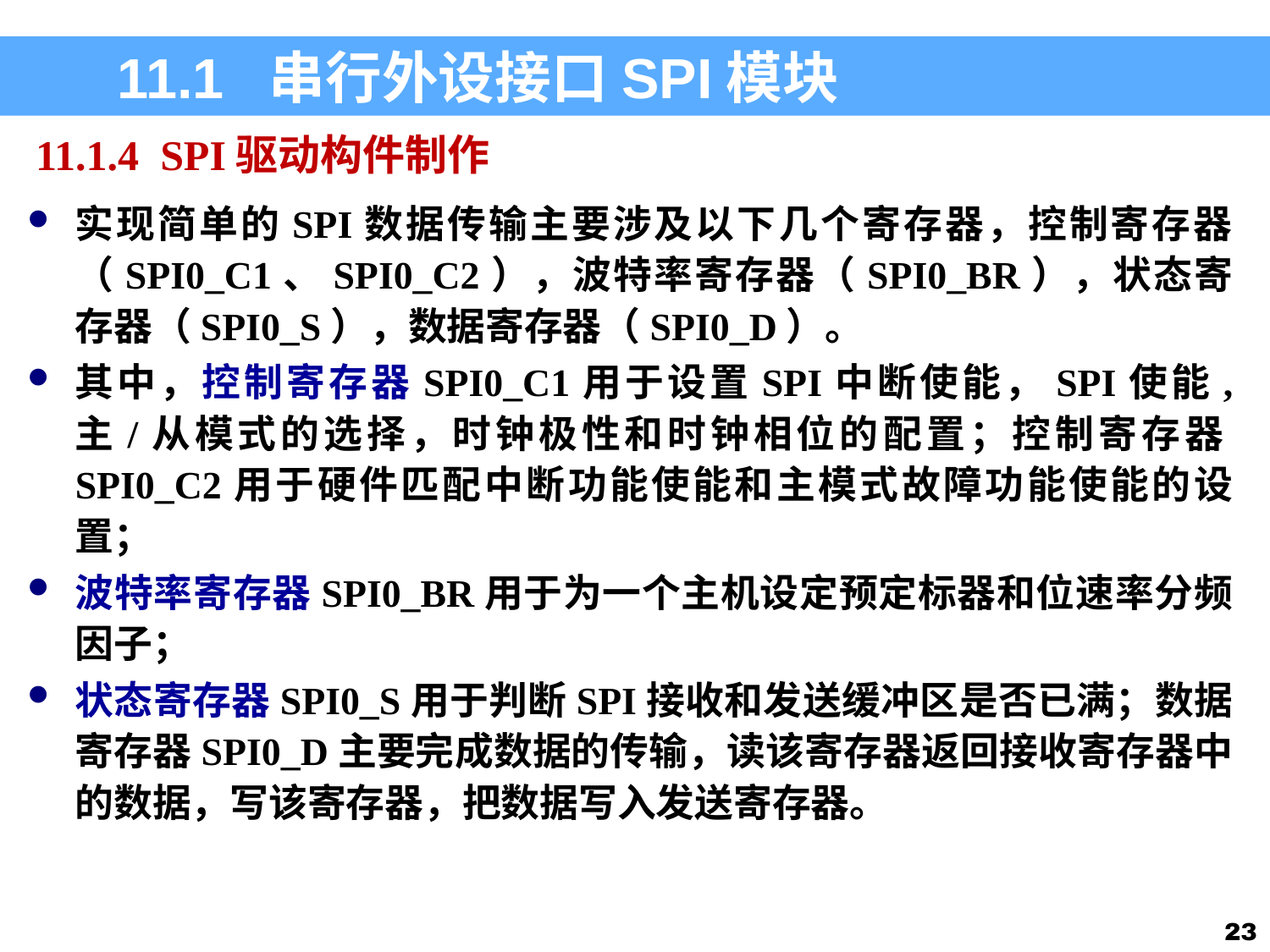

11.1  串行外设接口SPI模块
11.1.4  SPI驱动构件制作
实现简单的SPI数据传输主要涉及以下几个寄存器，控制寄存器（SPI0_C1、SPI0_C2），波特率寄存器（SPI0_BR），状态寄存器（SPI0_S），数据寄存器（SPI0_D）。
其中，控制寄存器SPI0_C1用于设置SPI中断使能，SPI使能, 主/从模式的选择，时钟极性和时钟相位的配置；控制寄存器SPI0_C2用于硬件匹配中断功能使能和主模式故障功能使能的设置；
波特率寄存器SPI0_BR用于为一个主机设定预定标器和位速率分频因子；
状态寄存器SPI0_S用于判断SPI接收和发送缓冲区是否已满；数据寄存器SPI0_D主要完成数据的传输，读该寄存器返回接收寄存器中的数据，写该寄存器，把数据写入发送寄存器。
23